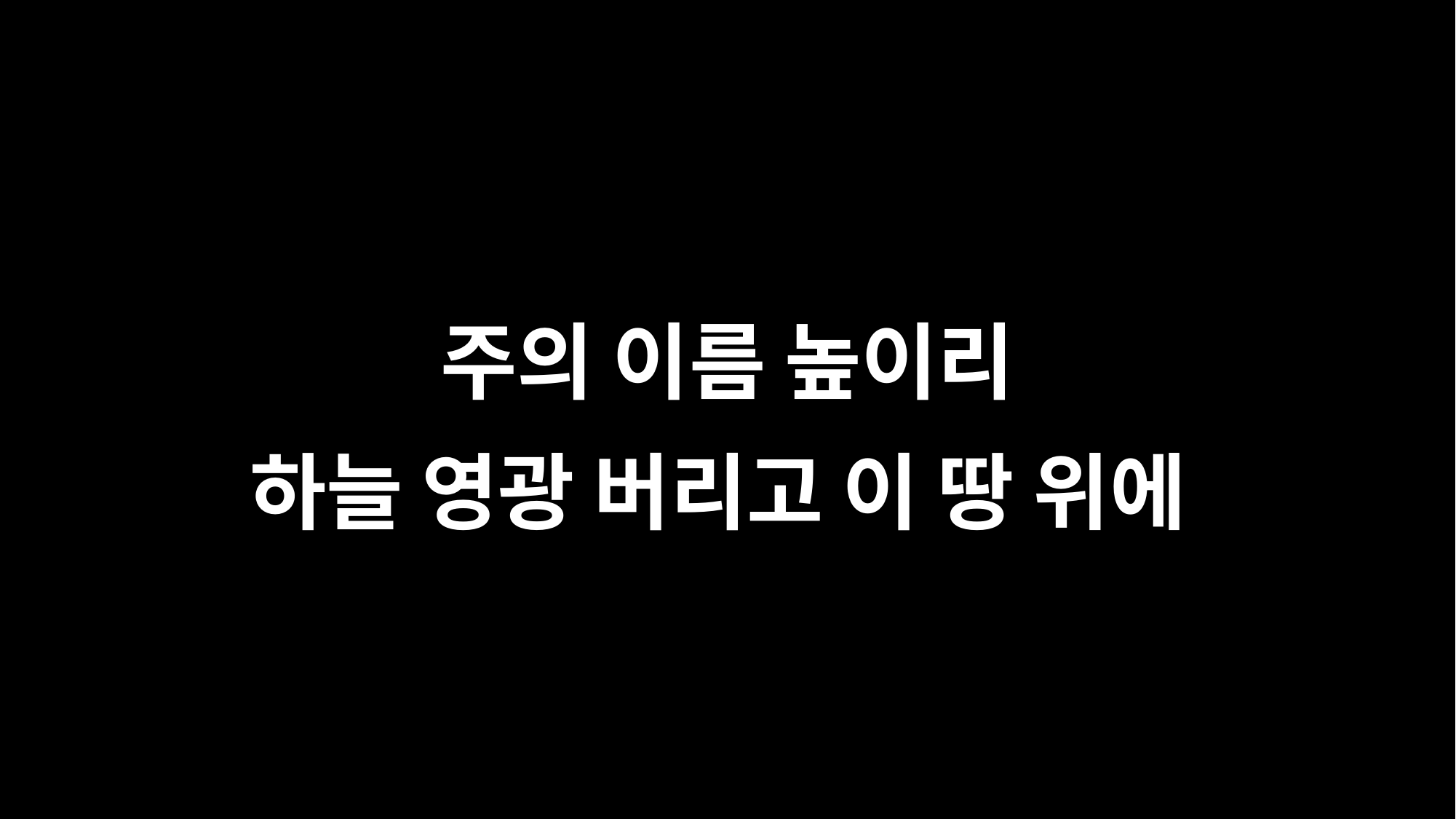

주의 이름 높이리
하늘 영광 버리고 이 땅 위에